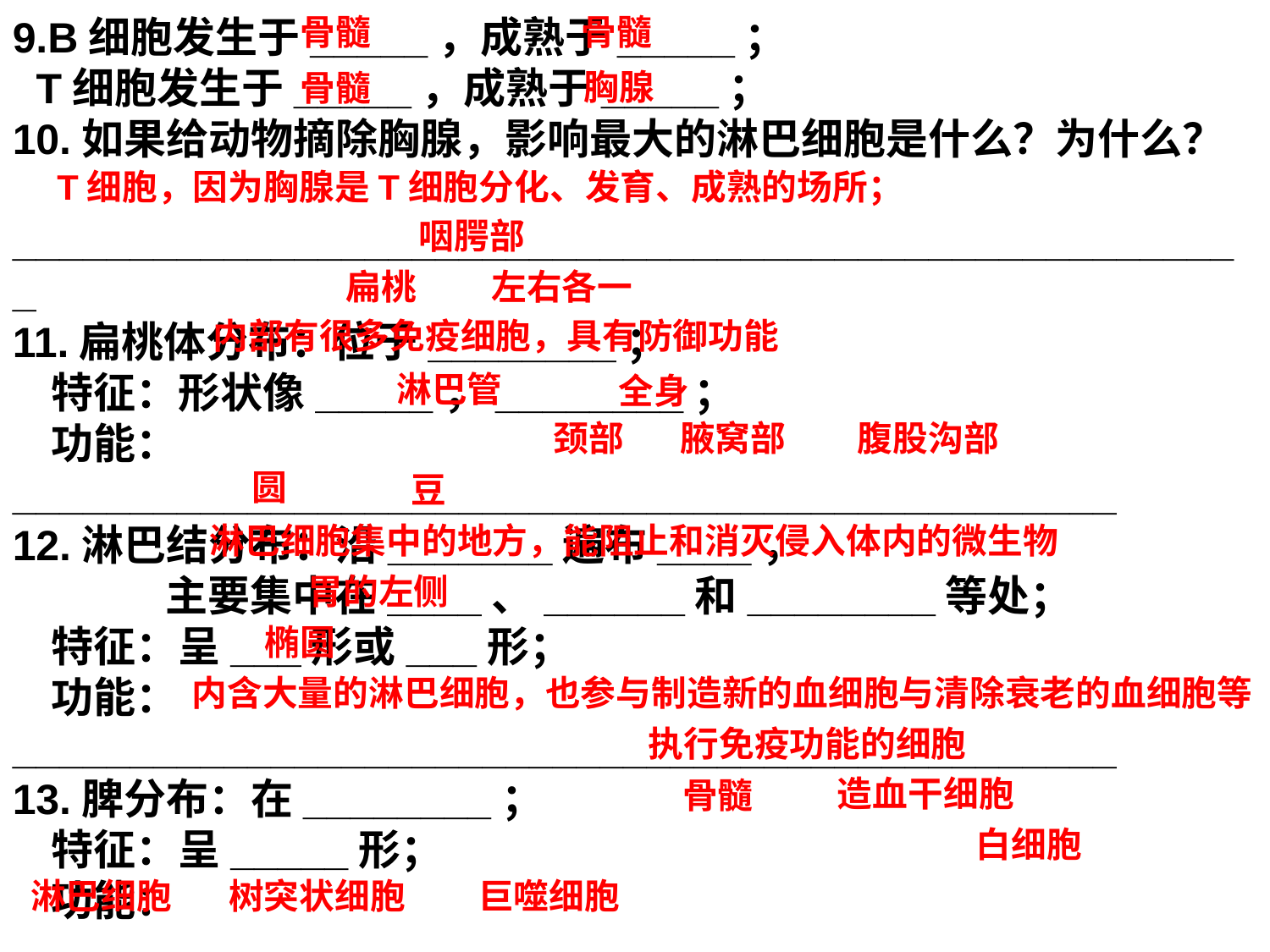

骨髓
骨髓
9.B细胞发生于_____，成熟于_____；
  T细胞发生于_____，成熟于_____；
10.如果给动物摘除胸腺，影响最大的淋巴细胞是什么？为什么？
  _____________________________________________________
11.扁桃体分布：位于________；
   特征：形状像_____，________；
   功能：_______________________________________________
12.淋巴结分布：沿_______遍布____，
               主要集中在____、______和________等处；
   特征：呈___形或___形；
   功能：_______________________________________________
13.脾分布：在________；
   特征：呈_____形；
   功能：_______________________________________________
14.免疫细胞的概念：免疫细胞是________________________
15.免疫细胞的来源：免疫细胞来自_____的_________
16.免疫细胞的常见类型：免疫细胞包括各种类型的______，如________、_________和________等；
胸腺
骨髓
T细胞，因为胸腺是T细胞分化、发育、成熟的场所；
咽腭部
扁桃
左右各一
内部有很多免疫细胞，具有防御功能
淋巴管
全身
腹股沟部
颈部
腋窝部
圆
豆
淋巴细胞集中的地方，能阻止和消灭侵入体内的微生物
胃的左侧
椭圆
内含大量的淋巴细胞，也参与制造新的血细胞与清除衰老的血细胞等
执行免疫功能的细胞
造血干细胞
骨髓
白细胞
淋巴细胞
树突状细胞
巨噬细胞